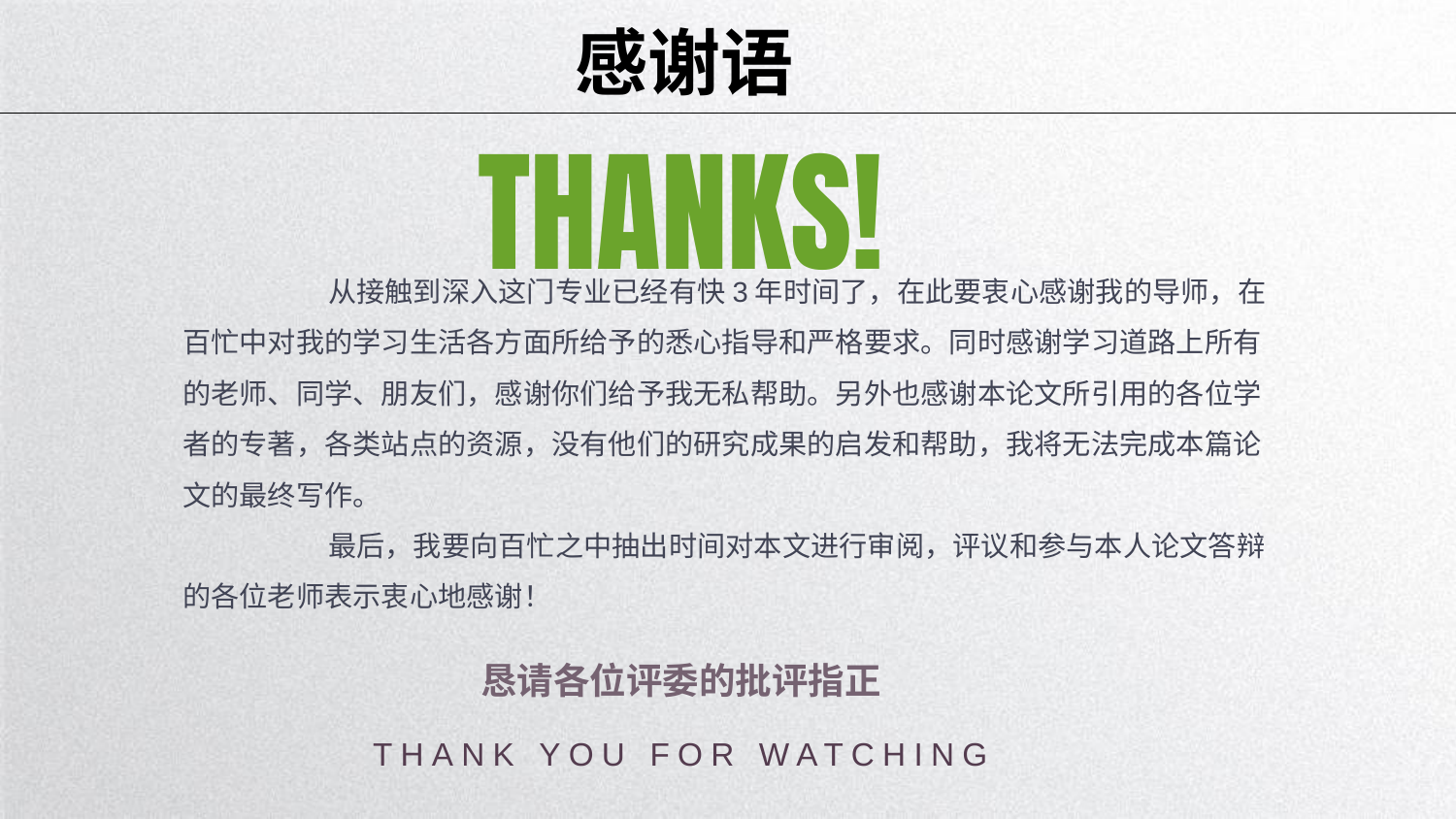

感谢语
THANKS!
	从接触到深入这门专业已经有快3年时间了，在此要衷心感谢我的导师，在百忙中对我的学习生活各方面所给予的悉心指导和严格要求。同时感谢学习道路上所有的老师、同学、朋友们，感谢你们给予我无私帮助。另外也感谢本论文所引用的各位学者的专著，各类站点的资源，没有他们的研究成果的启发和帮助，我将无法完成本篇论文的最终写作。
	最后，我要向百忙之中抽出时间对本文进行审阅，评议和参与本人论文答辩的各位老师表示衷心地感谢！
恳请各位评委的批评指正
THANK YOU FOR WATCHING